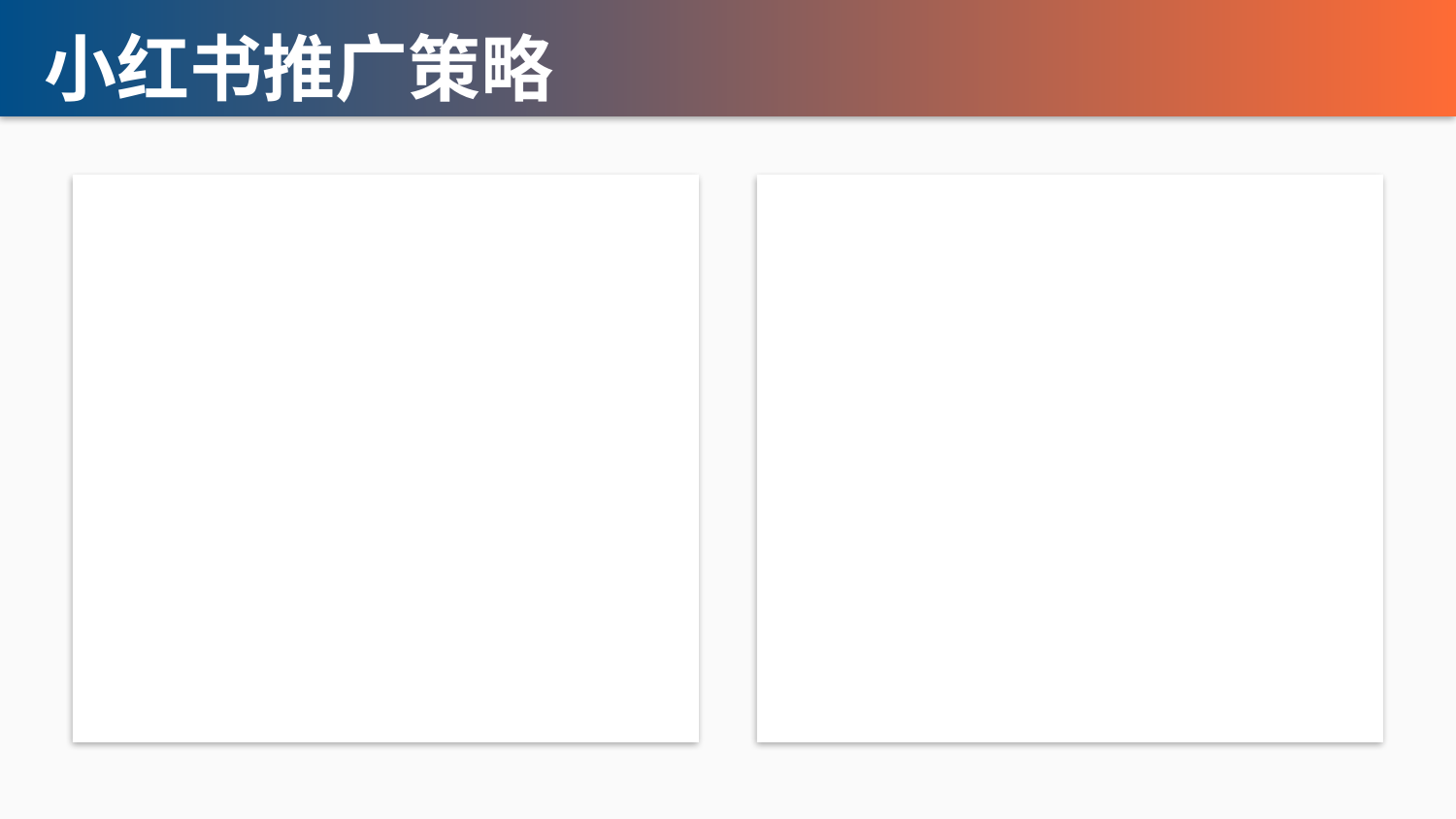

小红书推广策略

👥 KOL层级配置
• 头部KOL (3位): 50万+粉丝
• 腰部KOL (10位): 10-50万粉丝
• 素人KOC (100位): 1-10万粉丝

📝 内容方向
• 探店打卡: 过桥仪式感全记录
• 文化故事: 云南非遗美食科普
• 隐藏吃法: 创意搭配教程